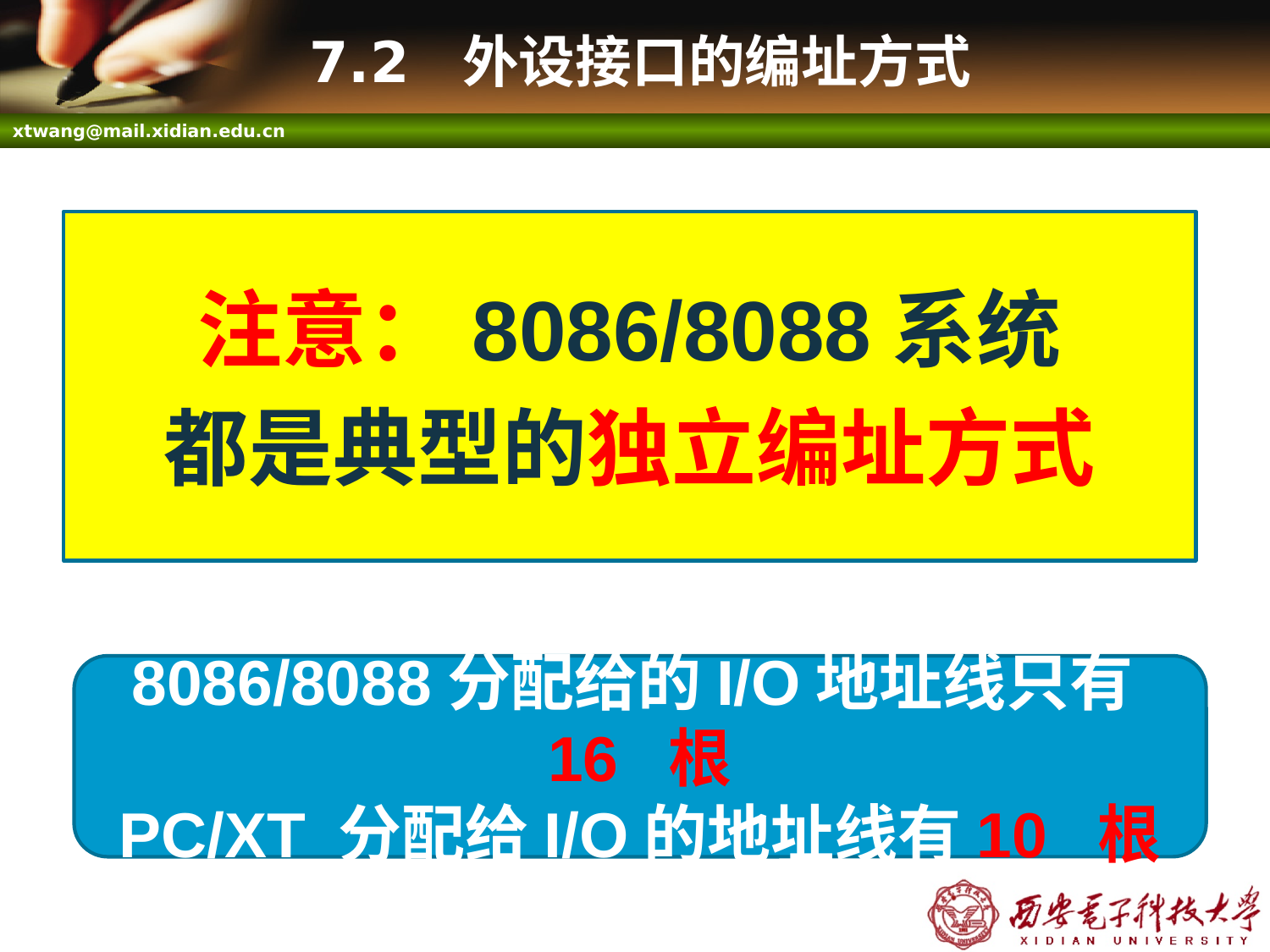

# 7.2  外设接口的编址方式
注意：8086/8088系统
都是典型的独立编址方式
8086/8088分配给的I/O地址线只有16  根
PC/XT 分配给I/O的地址线有10  根